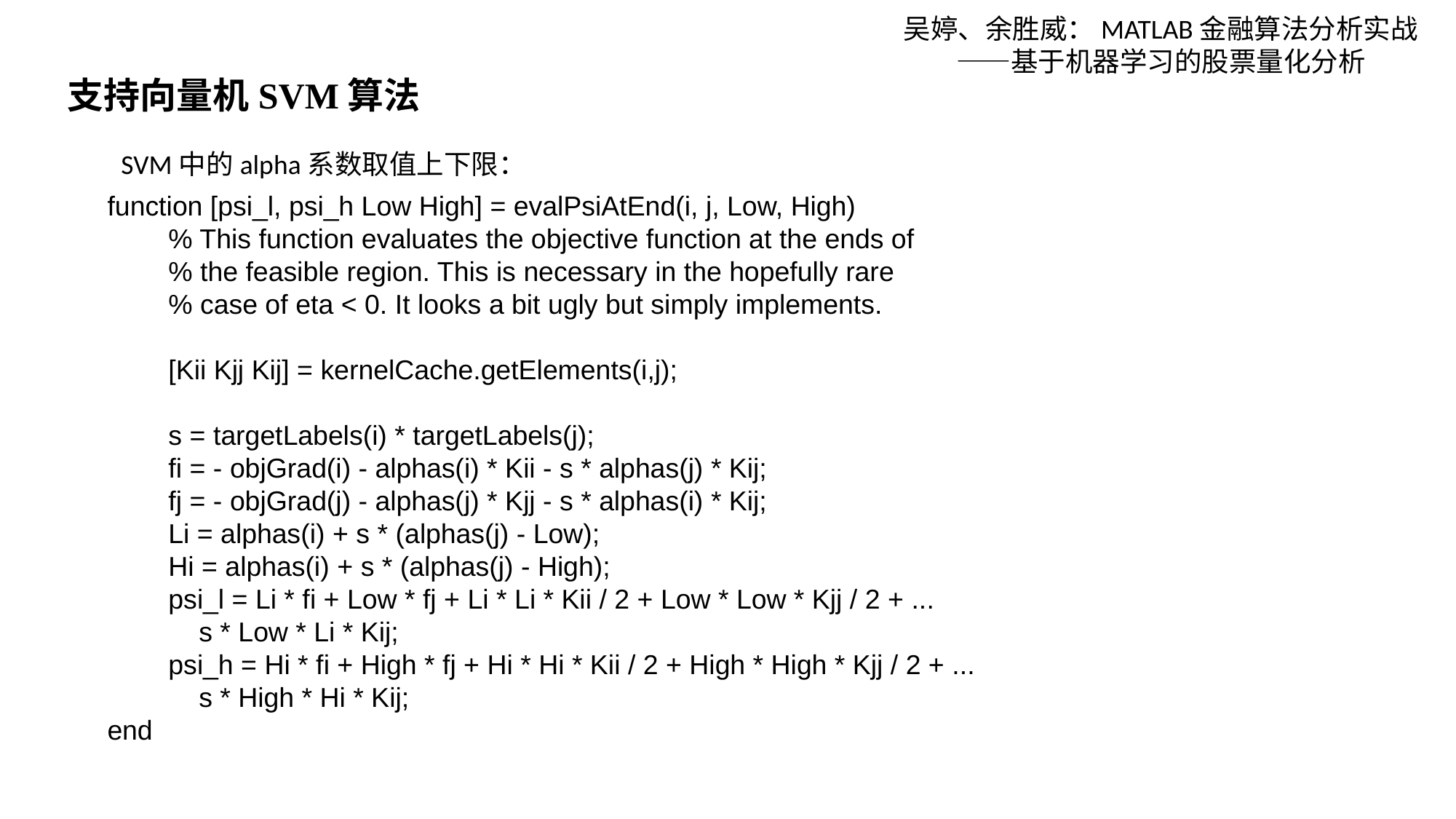

吴婷、余胜威：MATLAB金融算法分析实战——基于机器学习的股票量化分析
支持向量机SVM算法
SVM中的alpha系数取值上下限：

function [psi_l, psi_h Low High] = evalPsiAtEnd(i, j, Low, High)
        % This function evaluates the objective function at the ends of
        % the feasible region. This is necessary in the hopefully rare
        % case of eta < 0. It looks a bit ugly but simply implements.

        [Kii Kjj Kij] = kernelCache.getElements(i,j);

        s = targetLabels(i) * targetLabels(j);
        fi = - objGrad(i) - alphas(i) * Kii - s * alphas(j) * Kij;
        fj = - objGrad(j) - alphas(j) * Kjj - s * alphas(i) * Kij;
        Li = alphas(i) + s * (alphas(j) - Low);
        Hi = alphas(i) + s * (alphas(j) - High);
        psi_l = Li * fi + Low * fj + Li * Li * Kii / 2 + Low * Low * Kjj / 2 + ...
            s * Low * Li * Kij;
        psi_h = Hi * fi + High * fj + Hi * Hi * Kii / 2 + High * High * Kjj / 2 + ...
            s * High * Hi * Kij;
end